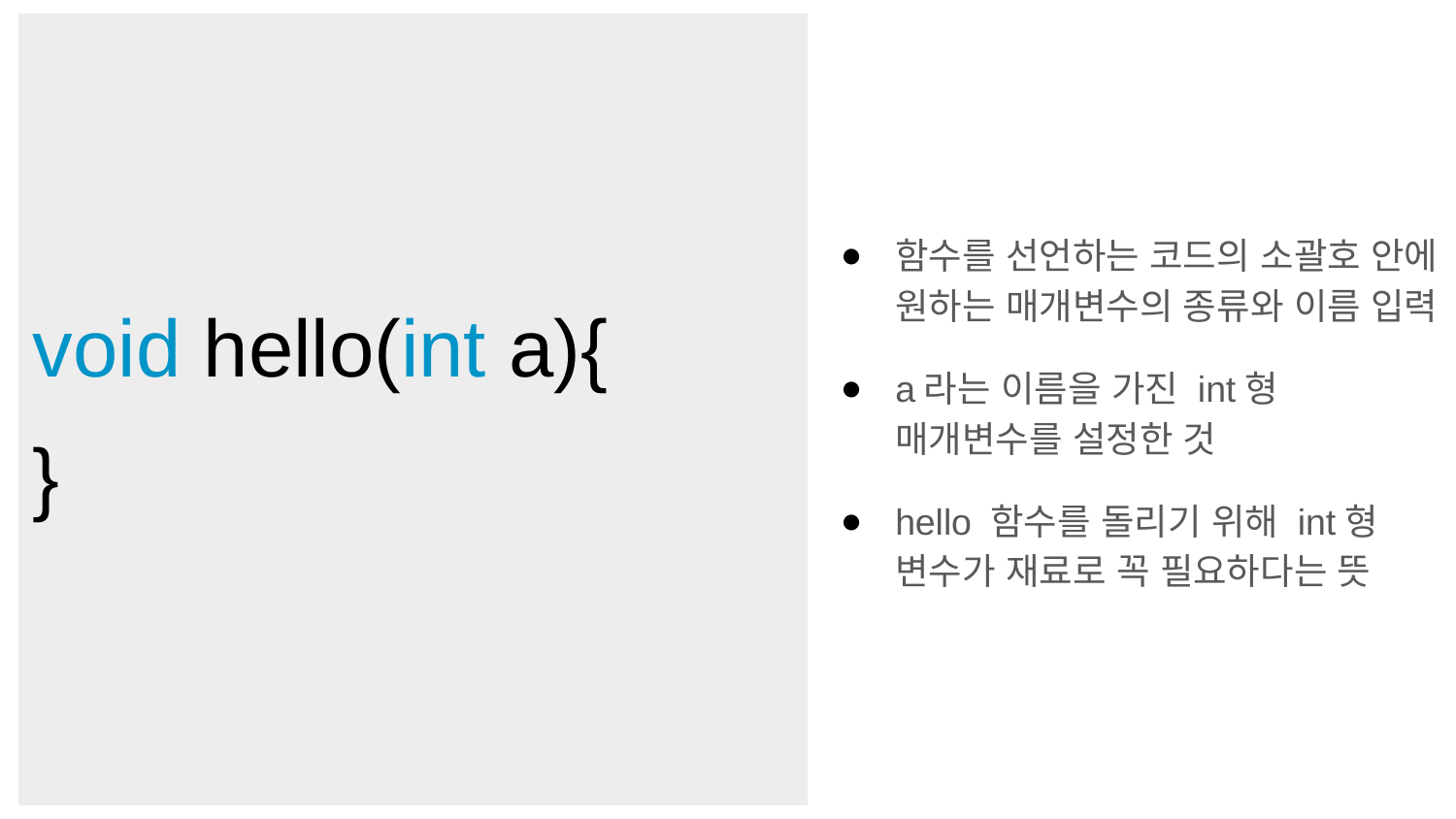

함수를 선언하는 코드의 소괄호 안에 원하는 매개변수의 종류와 이름 입력
a라는 이름을 가진 int형 매개변수를 설정한 것
hello 함수를 돌리기 위해 int형 변수가 재료로 꼭 필요하다는 뜻
void hello(int a){
}